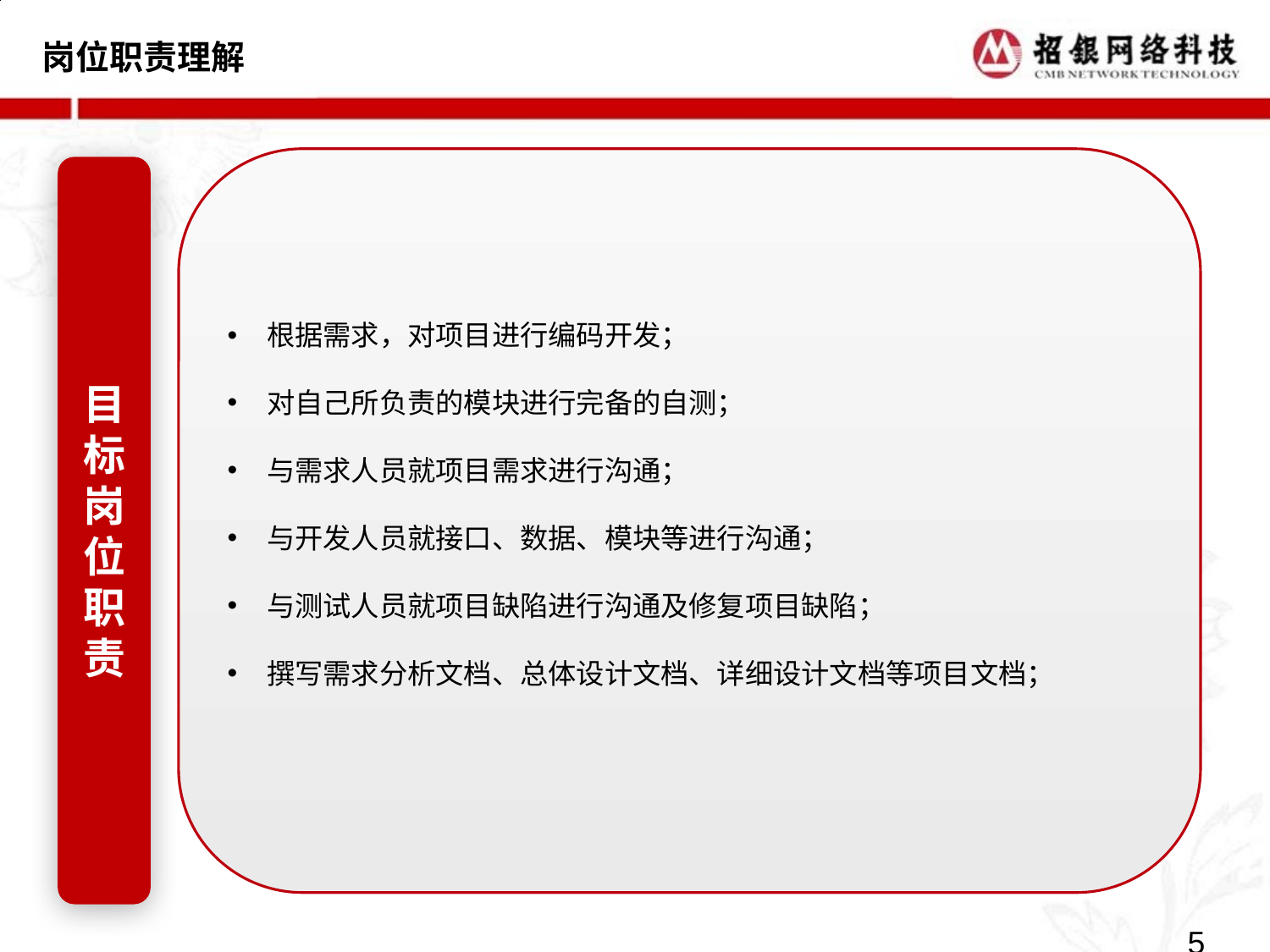

岗位职责理解
根据需求，对项目进行编码开发；

对自己所负责的模块进行完备的自测；

与需求人员就项目需求进行沟通；

与开发人员就接口、数据、模块等进行沟通；

与测试人员就项目缺陷进行沟通及修复项目缺陷；

撰写需求分析文档、总体设计文档、详细设计文档等项目文档；

工作内容3
目标岗位职责

5